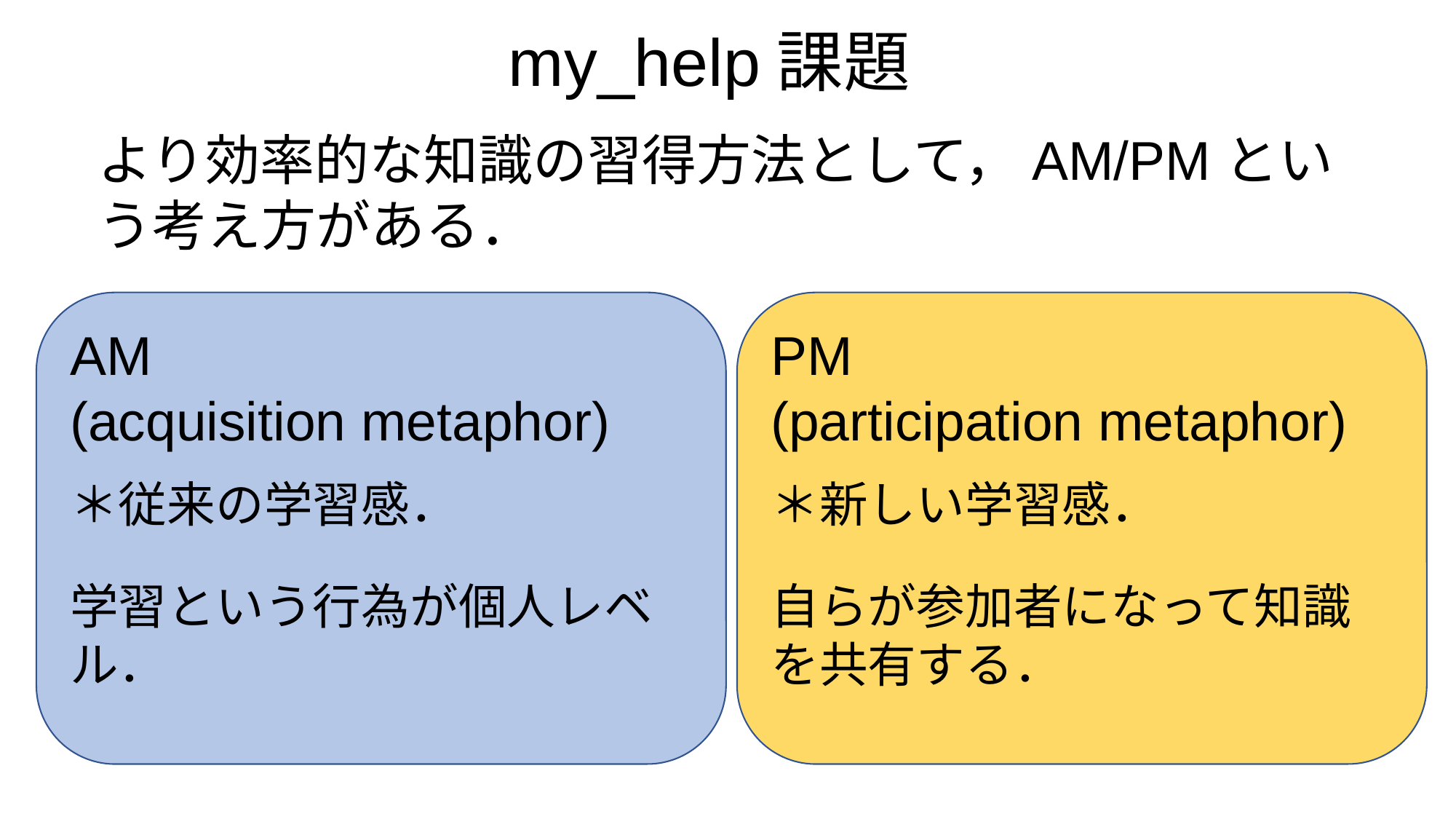

my_help課題
より効率的な知識の習得方法として，AM/PMという考え方がある．
AM
(acquisition metaphor)

＊従来の学習感．

学習という行為が個人レベル．
PM
(participation metaphor)

＊新しい学習感．

自らが参加者になって知識を共有する．